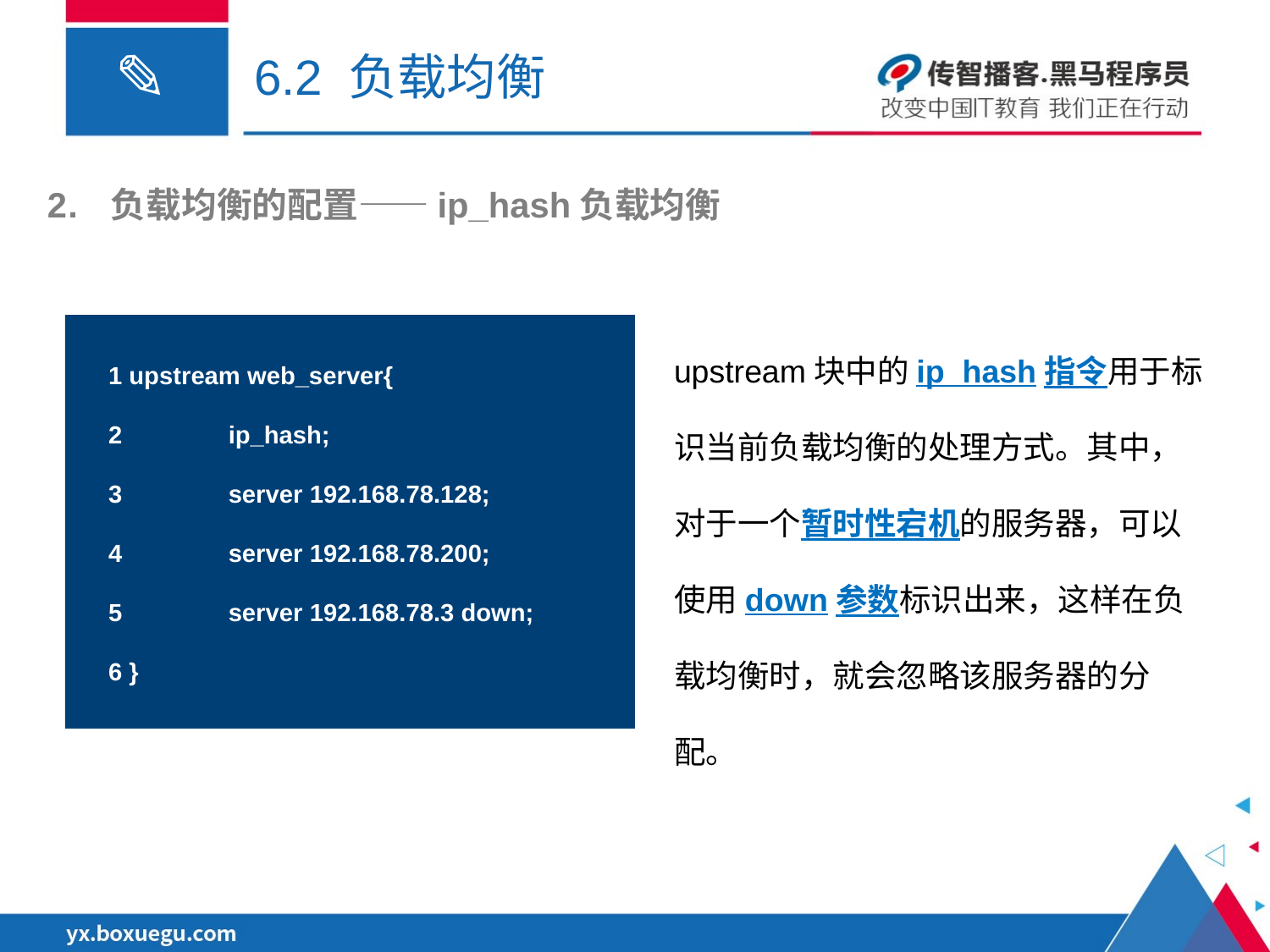

# 6.2 负载均衡
负载均衡的配置——ip_hash负载均衡
upstream块中的ip_hash指令用于标识当前负载均衡的处理方式。其中，对于一个暂时性宕机的服务器，可以使用down参数标识出来，这样在负载均衡时，就会忽略该服务器的分配。

 1 upstream web_server{
 2	ip_hash;
 3	server 192.168.78.128;
 4	server 192.168.78.200;
 5	server 192.168.78.3 down;
 6 }